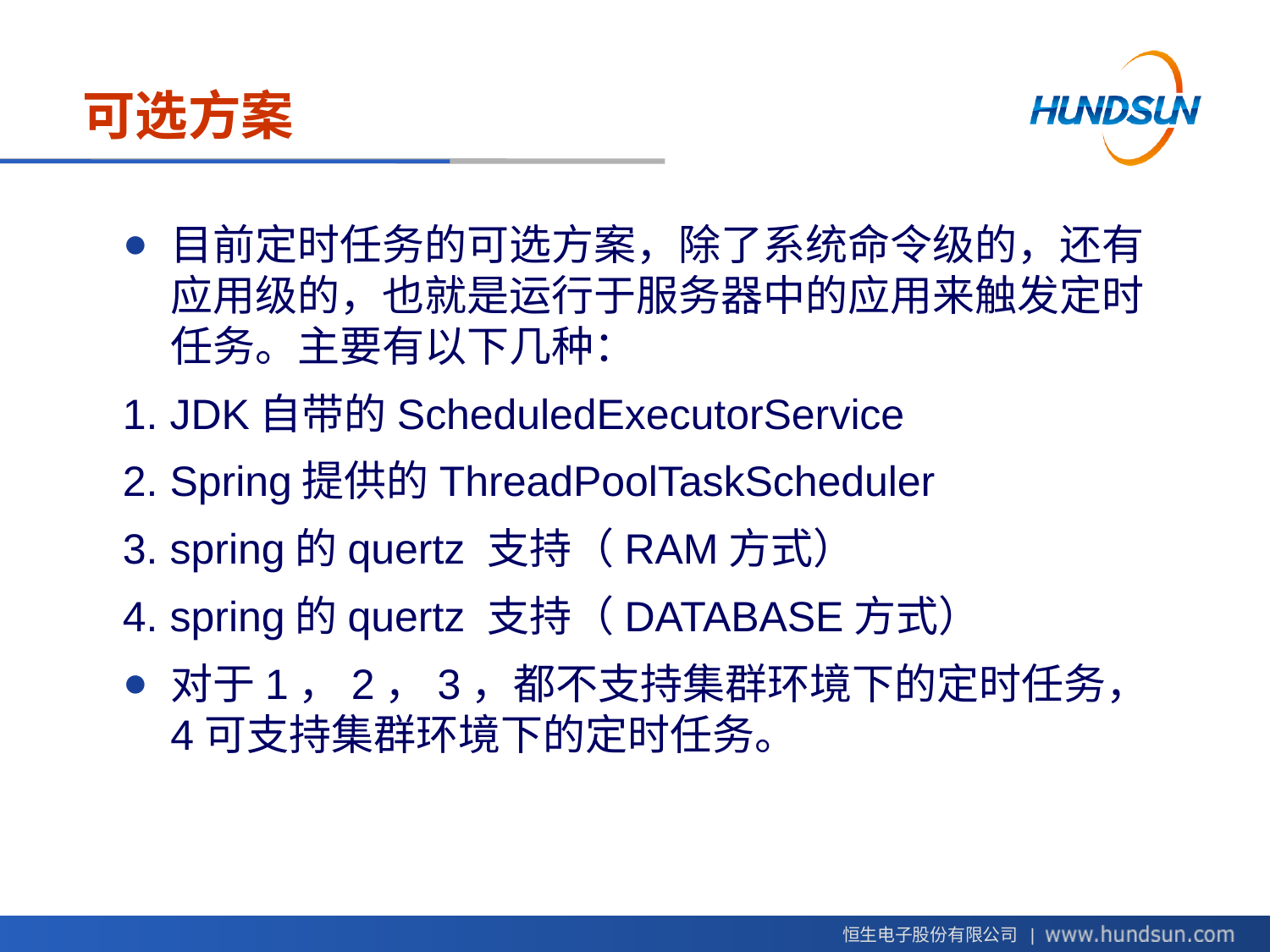

# 可选方案
目前定时任务的可选方案，除了系统命令级的，还有应用级的，也就是运行于服务器中的应用来触发定时任务。主要有以下几种：
1. JDK自带的ScheduledExecutorService
2. Spring提供的ThreadPoolTaskScheduler
3. spring的quertz 支持（RAM方式）
4. spring的quertz 支持（DATABASE方式）
对于1，2，3，都不支持集群环境下的定时任务，4可支持集群环境下的定时任务。